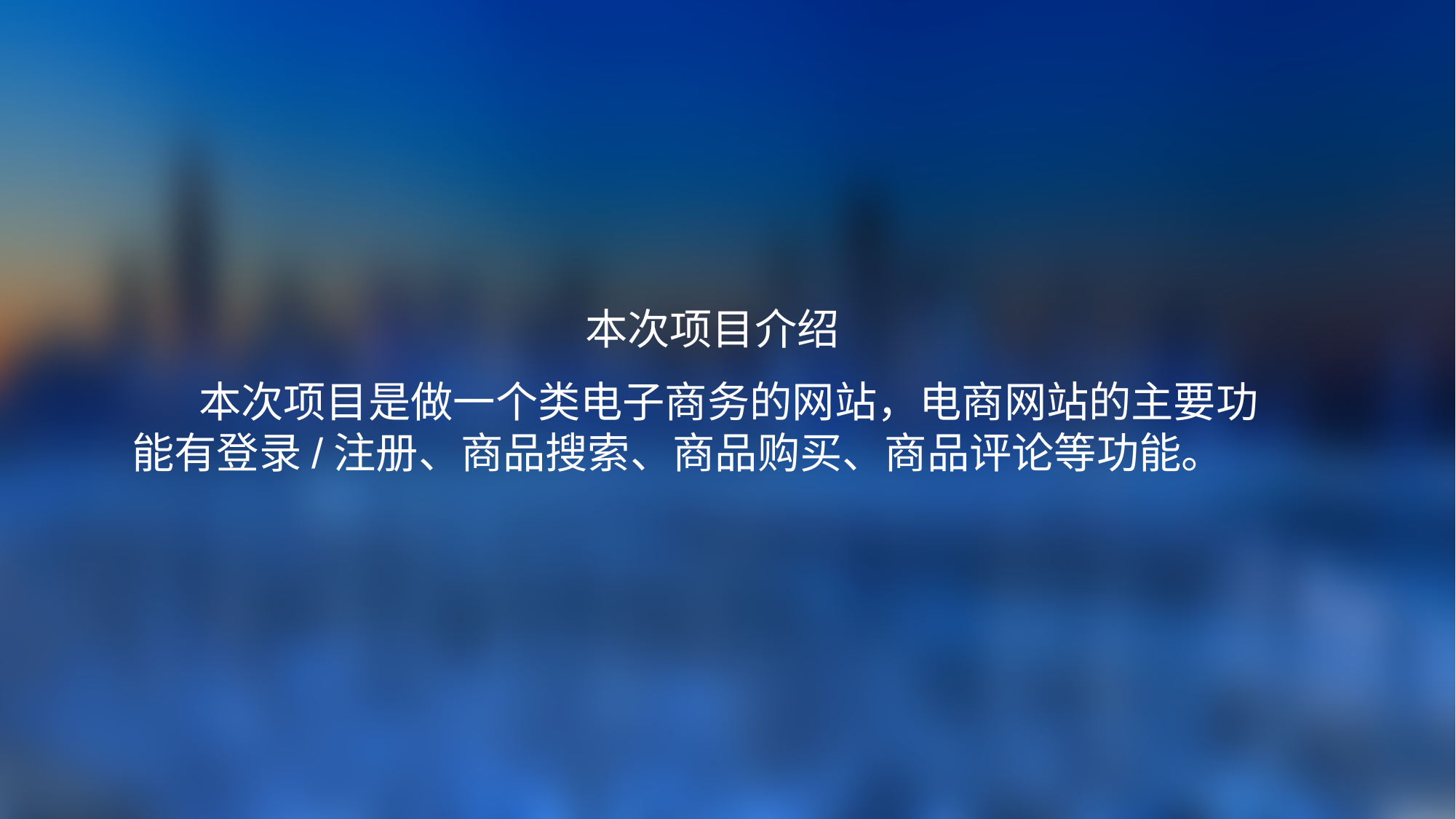

本次项目介绍
      本次项目是做一个类电子商务的网站，电商网站的主要功能有登录/注册、商品搜索、商品购买、商品评论等功能。